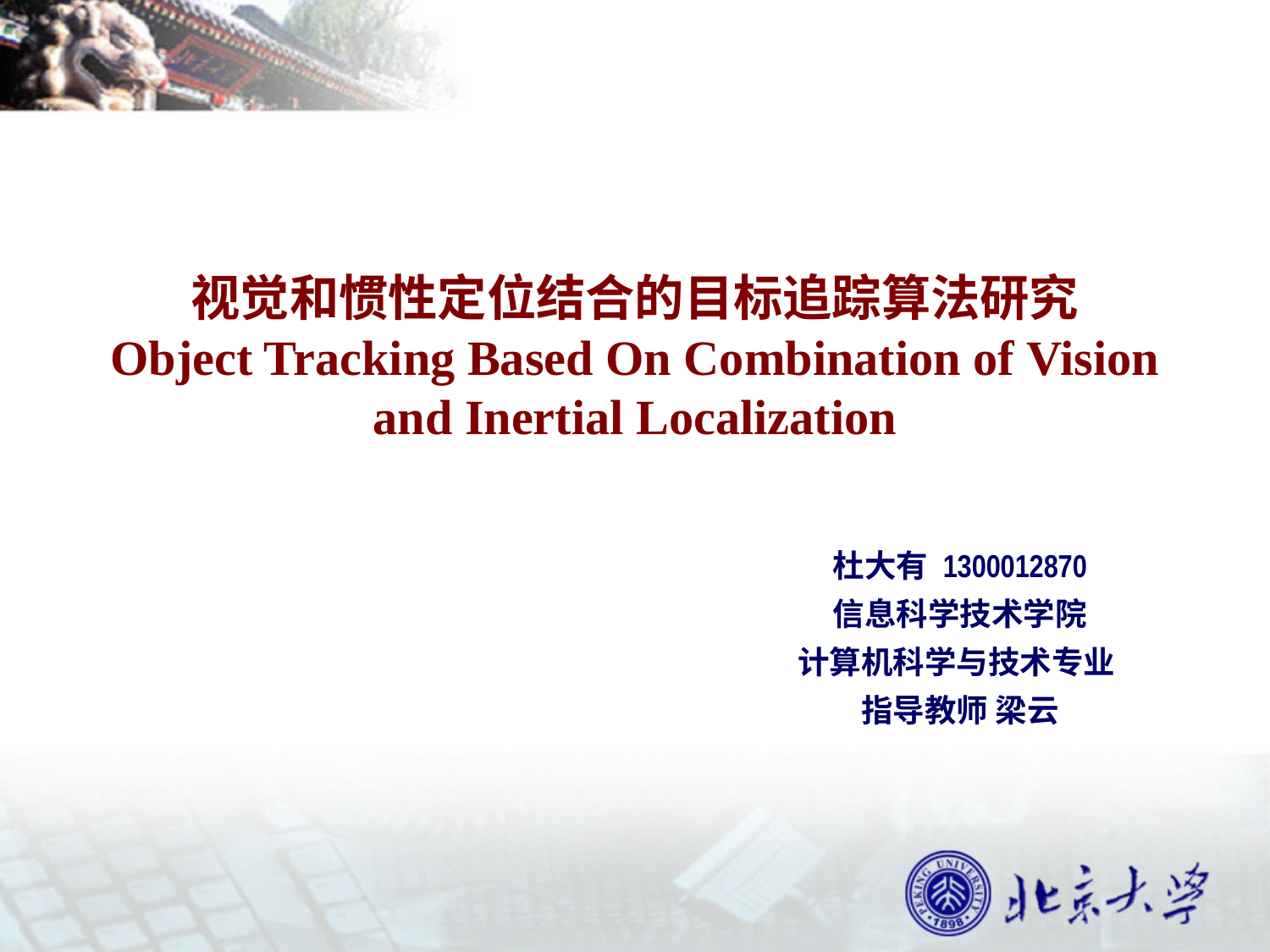

# 视觉和惯性定位结合的目标追踪算法研究 Object Tracking Based On Combination of Vision and Inertial Localization
杜大有 1300012870
信息科学技术学院
计算机科学与技术专业
指导教师 梁云